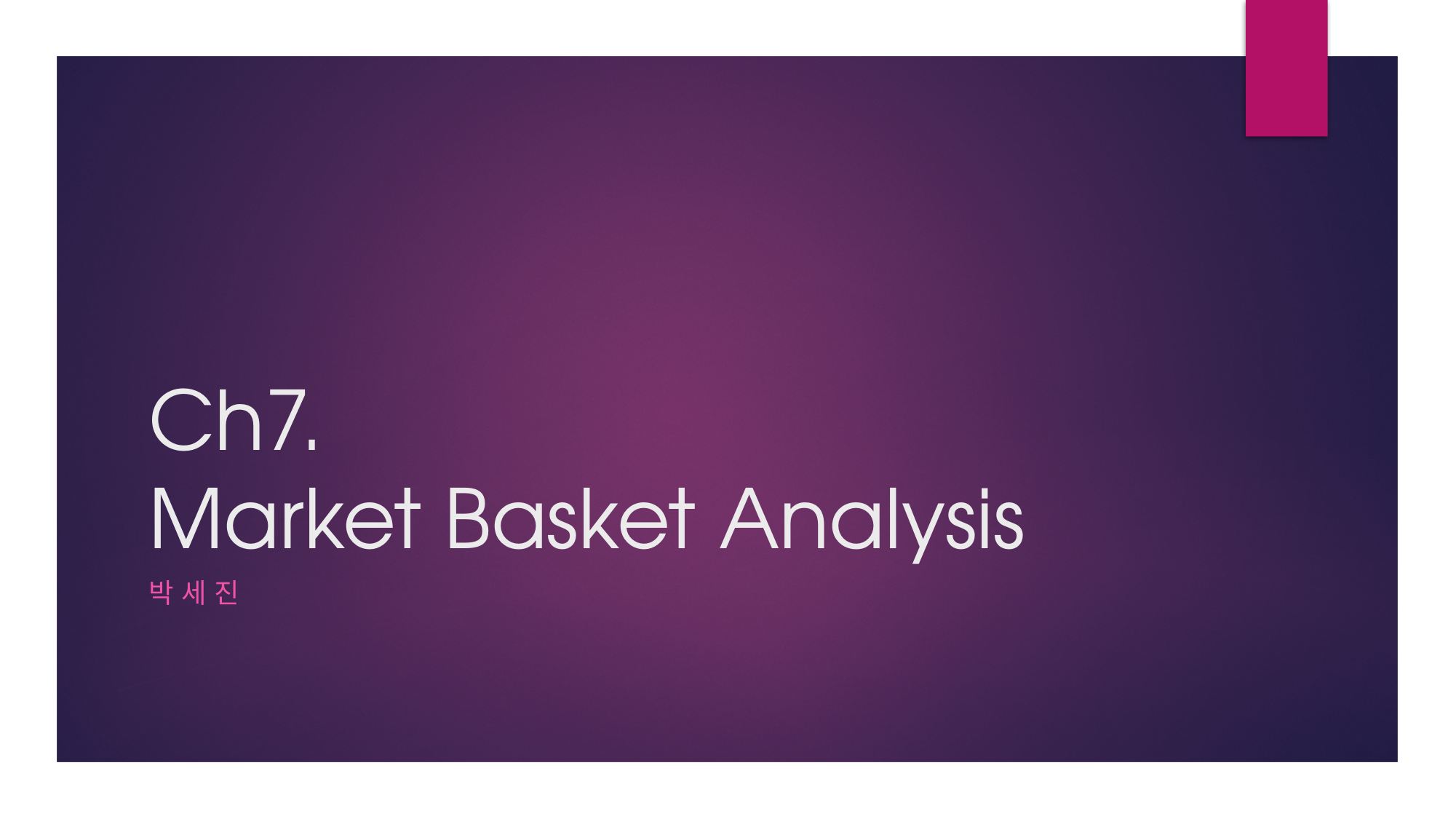

# Ch7. Market Basket Analysis
박 세 진